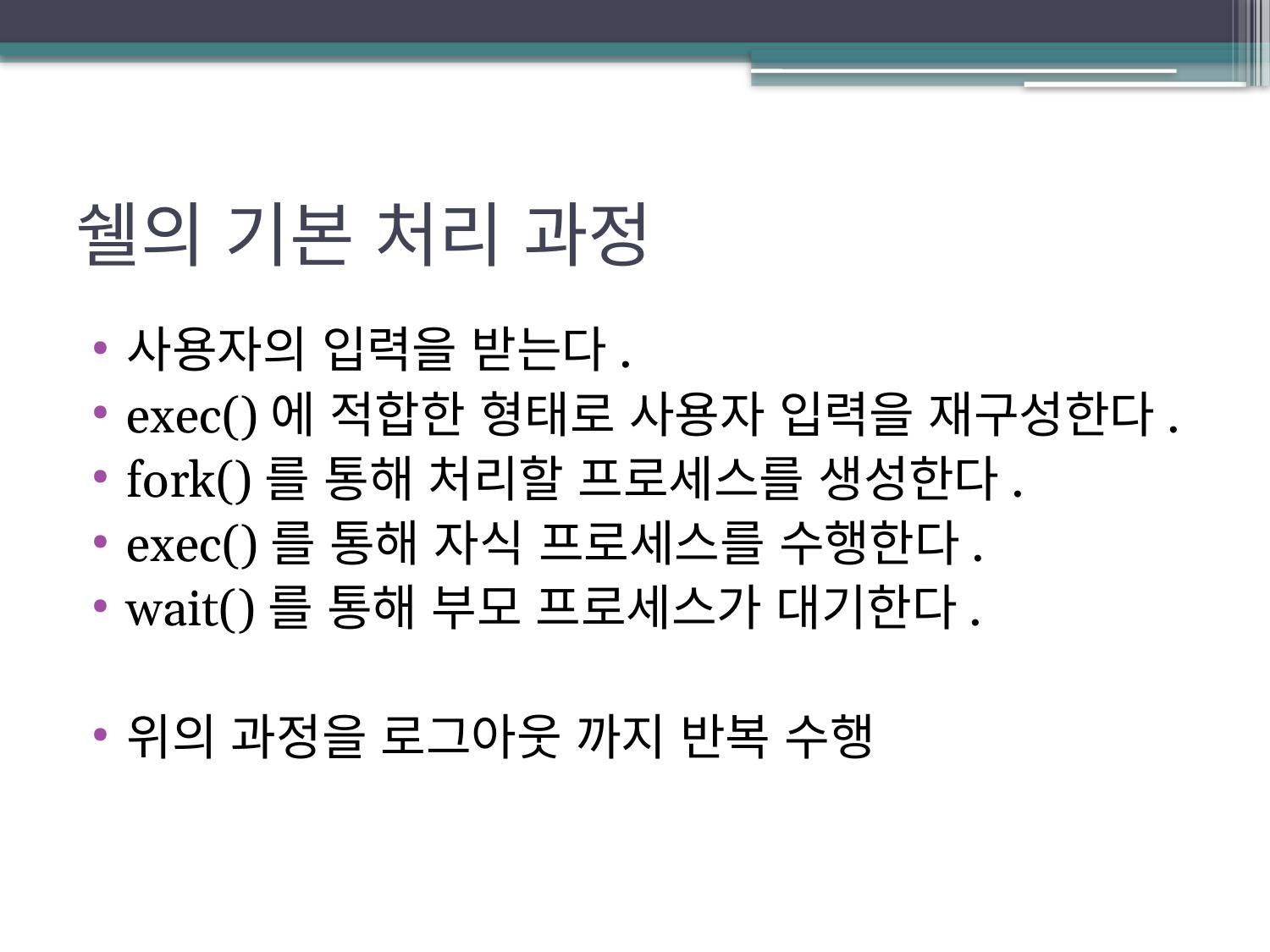

# 쉘의 기본 처리 과정
사용자의 입력을 받는다.
exec()에 적합한 형태로 사용자 입력을 재구성한다.
fork()를 통해 처리할 프로세스를 생성한다.
exec()를 통해 자식 프로세스를 수행한다.
wait()를 통해 부모 프로세스가 대기한다.

위의 과정을 로그아웃 까지 반복 수행